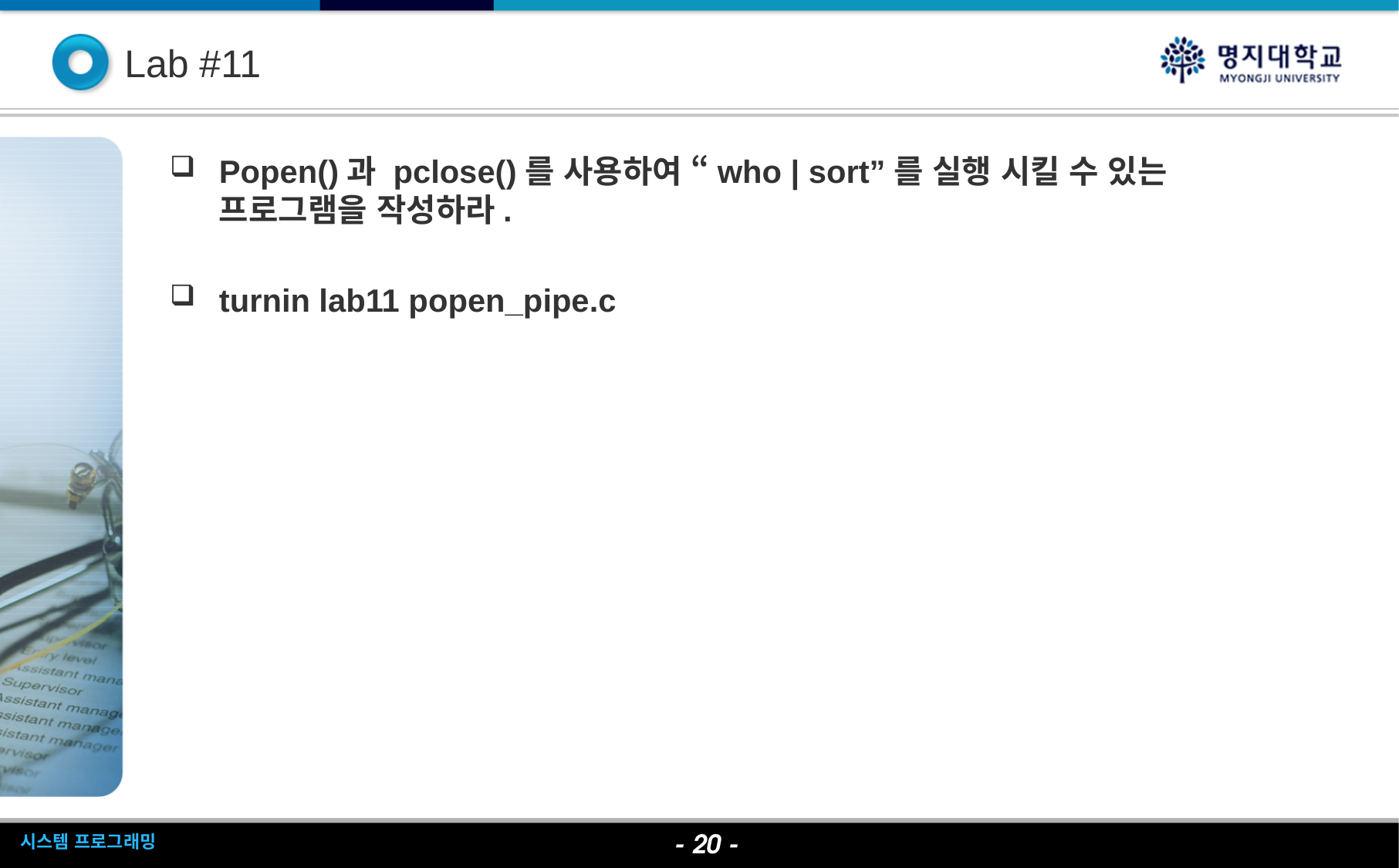

Lab #11
Popen()과 pclose()를 사용하여 “who | sort”를 실행 시킬 수 있는 프로그램을 작성하라.

turnin lab11 popen_pipe.c
- 20 -